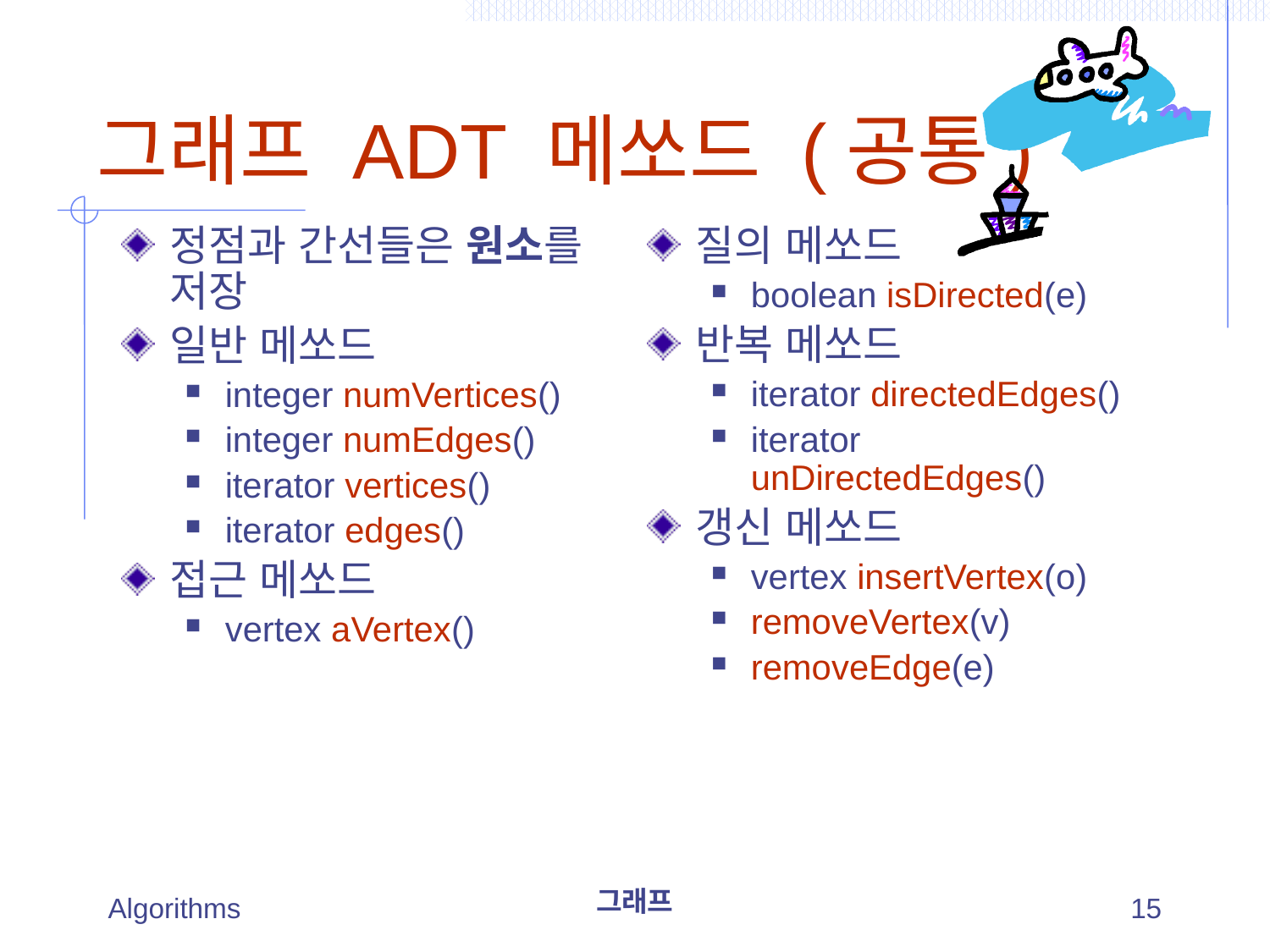

# 그래프 ADT 메쏘드 (공통)
정점과 간선들은 원소를 저장
일반 메쏘드
integer numVertices()
integer numEdges()
iterator vertices()
iterator edges()
접근 메쏘드
vertex aVertex()
질의 메쏘드
boolean isDirected(e)
반복 메쏘드
iterator directedEdges()
iterator unDirectedEdges()
갱신 메쏘드
vertex insertVertex(o)
removeVertex(v)
removeEdge(e)
Algorithms
그래프
15